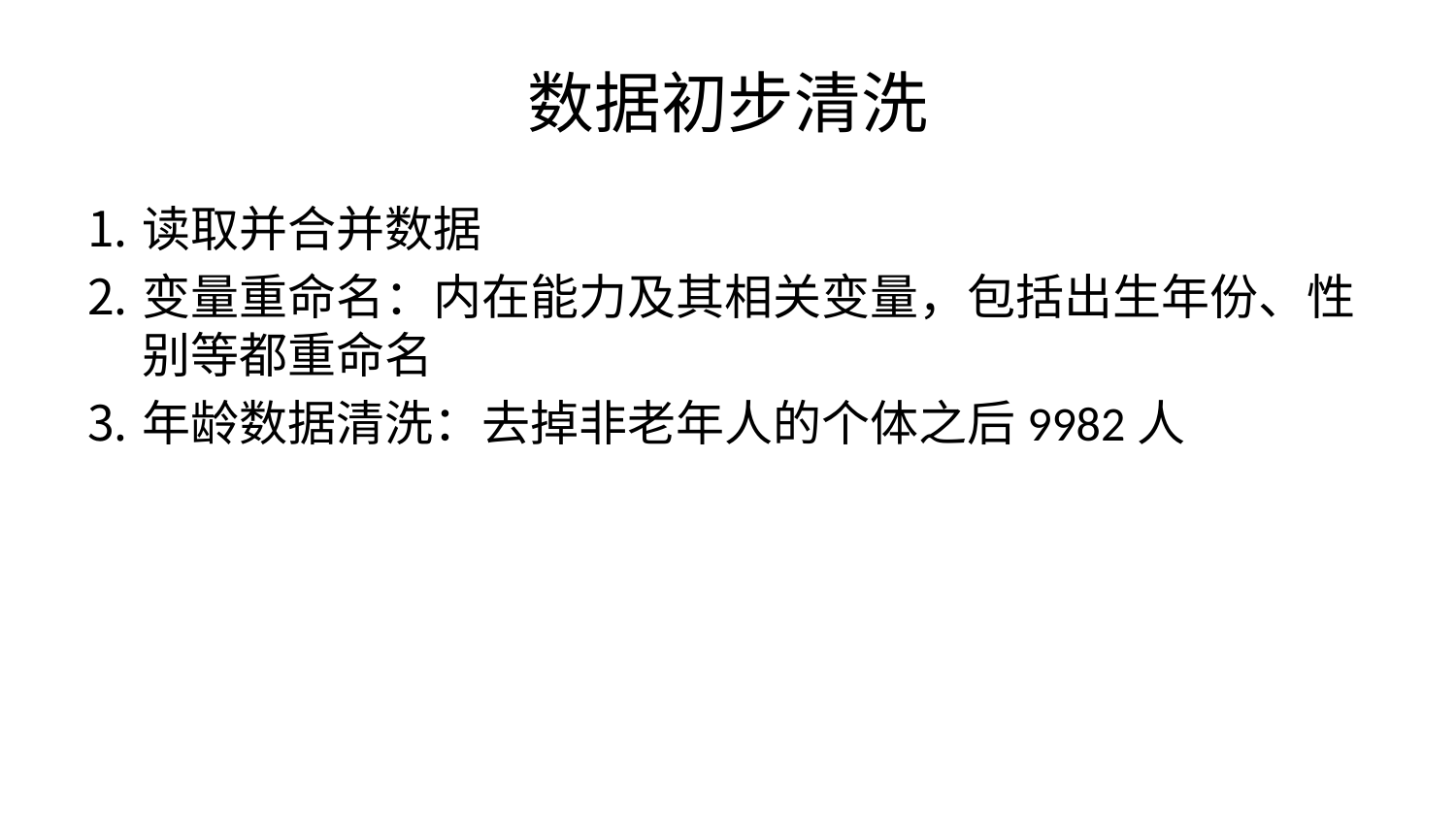

# 数据初步清洗
读取并合并数据
变量重命名：内在能力及其相关变量，包括出生年份、性别等都重命名
年龄数据清洗：去掉非老年人的个体之后9982人